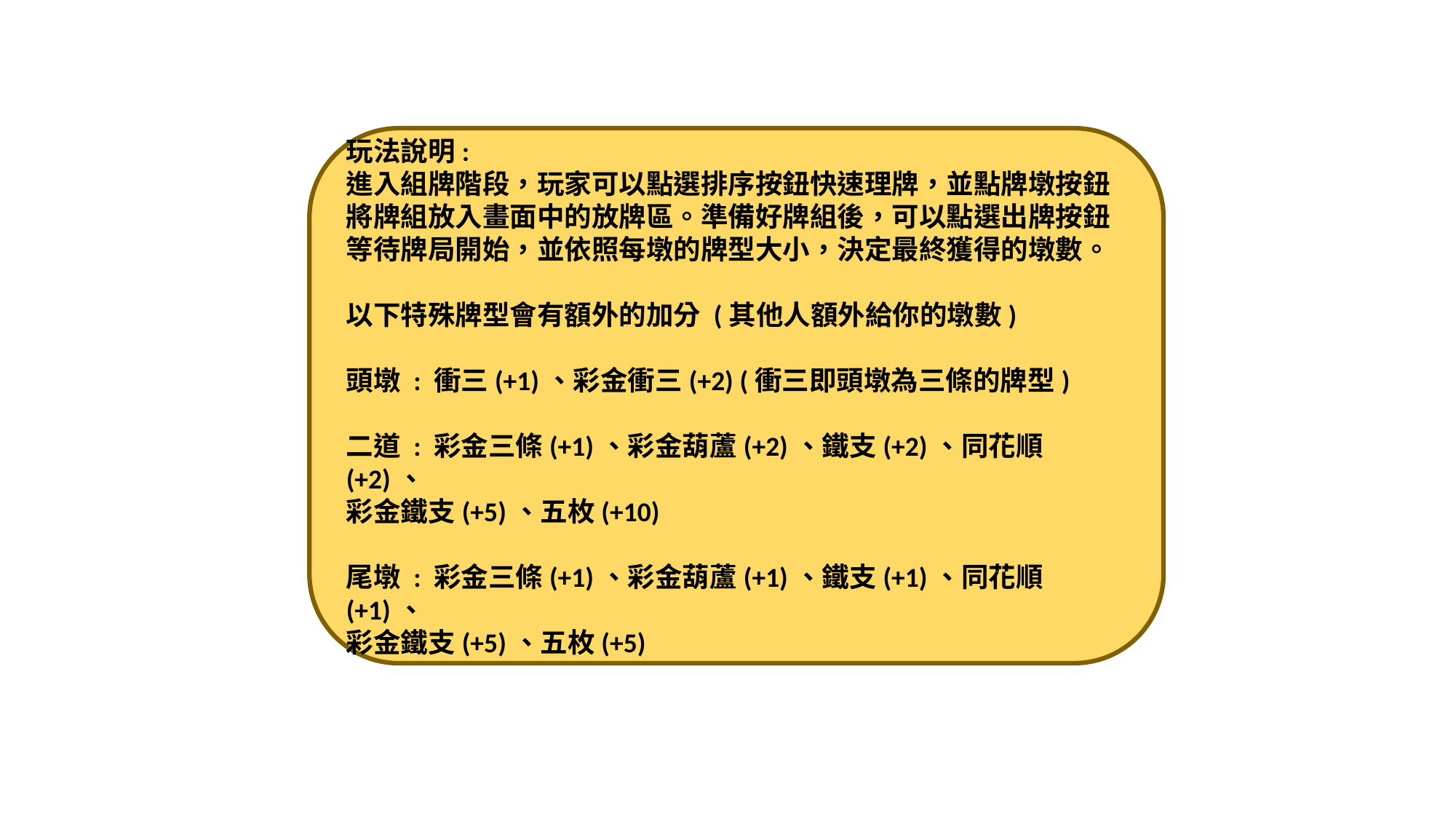

玩法說明:
進入組牌階段，玩家可以點選排序按鈕快速理牌，並點牌墩按鈕將牌組放入畫面中的放牌區。準備好牌組後，可以點選出牌按鈕等待牌局開始，並依照每墩的牌型大小，決定最終獲得的墩數。

以下特殊牌型會有額外的加分 (其他人額外給你的墩數)

頭墩 : 衝三(+1)、彩金衝三(+2) (衝三即頭墩為三條的牌型)

二道 : 彩金三條(+1)、彩金葫蘆(+2)、鐵支(+2)、同花順(+2)、
彩金鐵支(+5)、五枚(+10)

尾墩 : 彩金三條(+1)、彩金葫蘆(+1)、鐵支(+1)、同花順(+1)、
彩金鐵支(+5)、五枚(+5)